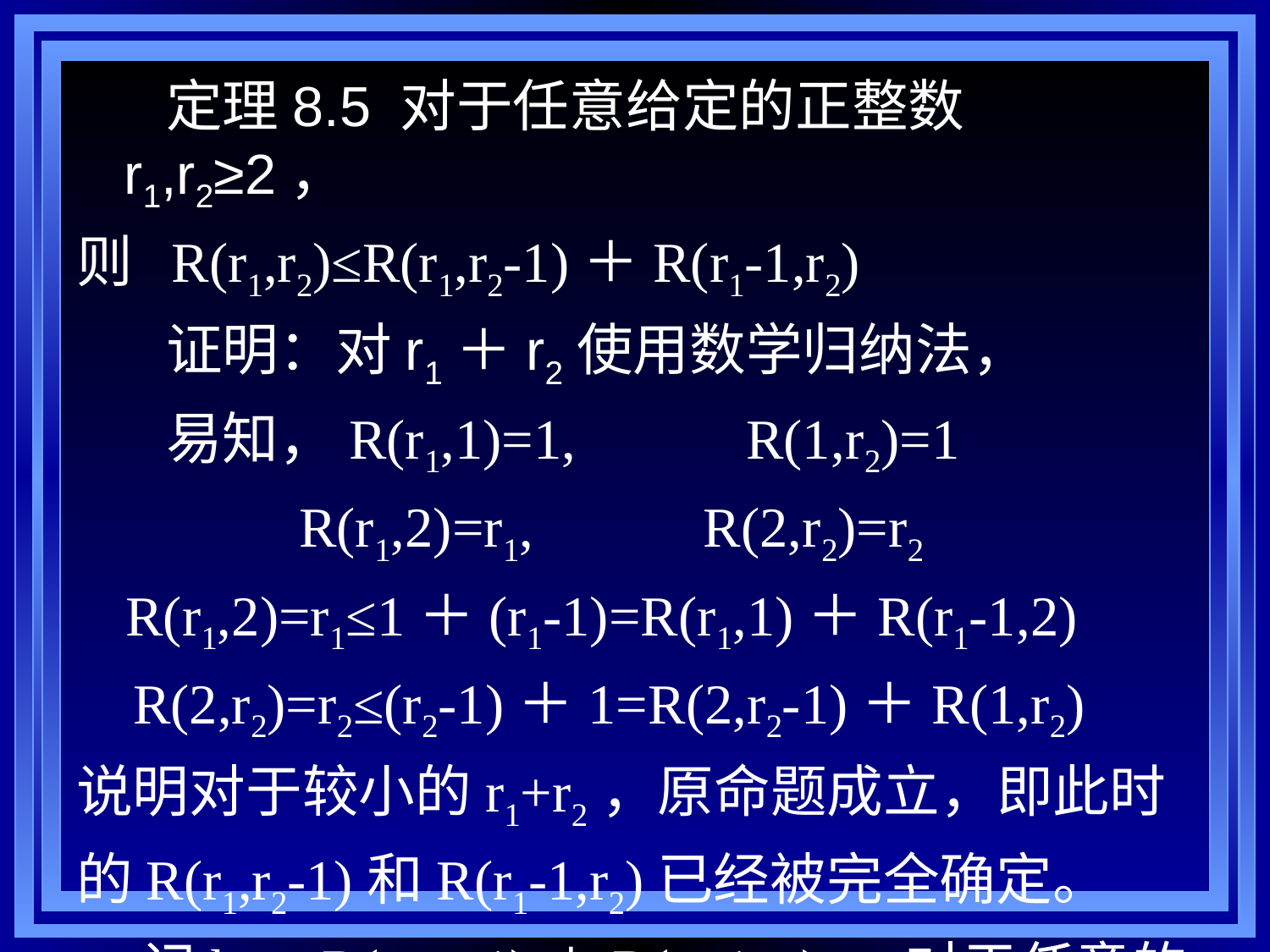

# 定理8.5 对于任意给定的正整数r1,r2≥2，
则  R(r1,r2)≤R(r1,r2-1)＋R(r1-1,r2)
      证明：对r1＋r2使用数学归纳法，
      易知，R(r1,1)=1,            R(1,r2)=1
                           R(r1,2)=r1,            R(2,r2)=r2
      R(r1,2)=r1≤1＋(r1-1)=R(r1,1)＋R(r1-1,2)
    R(2,r2)=r2≤(r2-1)＋1=R(2,r2-1)＋R(1,r2)
说明对于较小的r1+r2，原命题成立，即此时
的R(r1,r2-1)和R(r1-1,r2)已经被完全确定。
    记k＝R(r1,r2-1)＋R(r1-1,r2) ，对于任意的